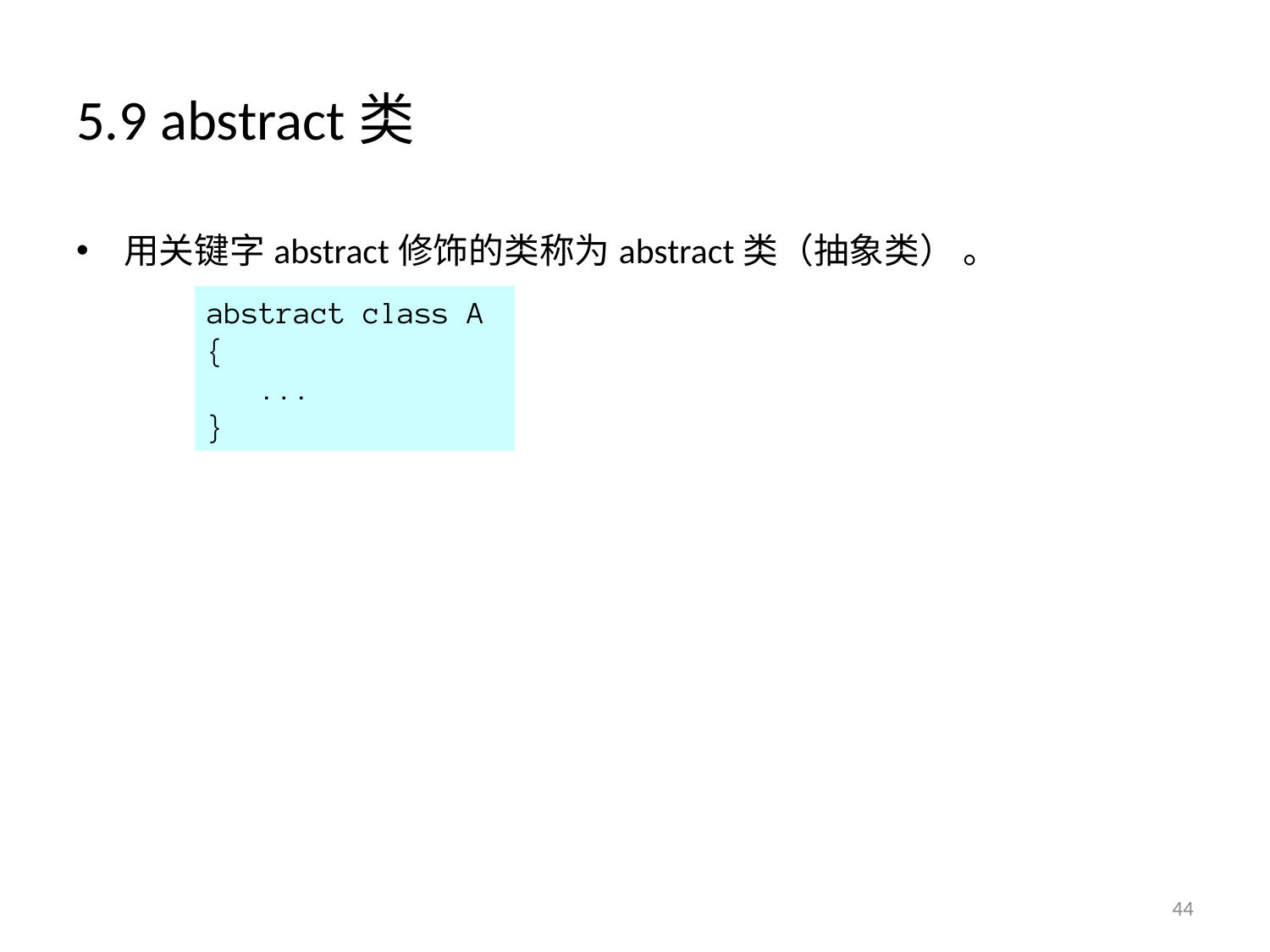

# 5.9 abstract类
用关键字abstract修饰的类称为abstract类（抽象类） 。

abstract class A
{
   ...
}
44